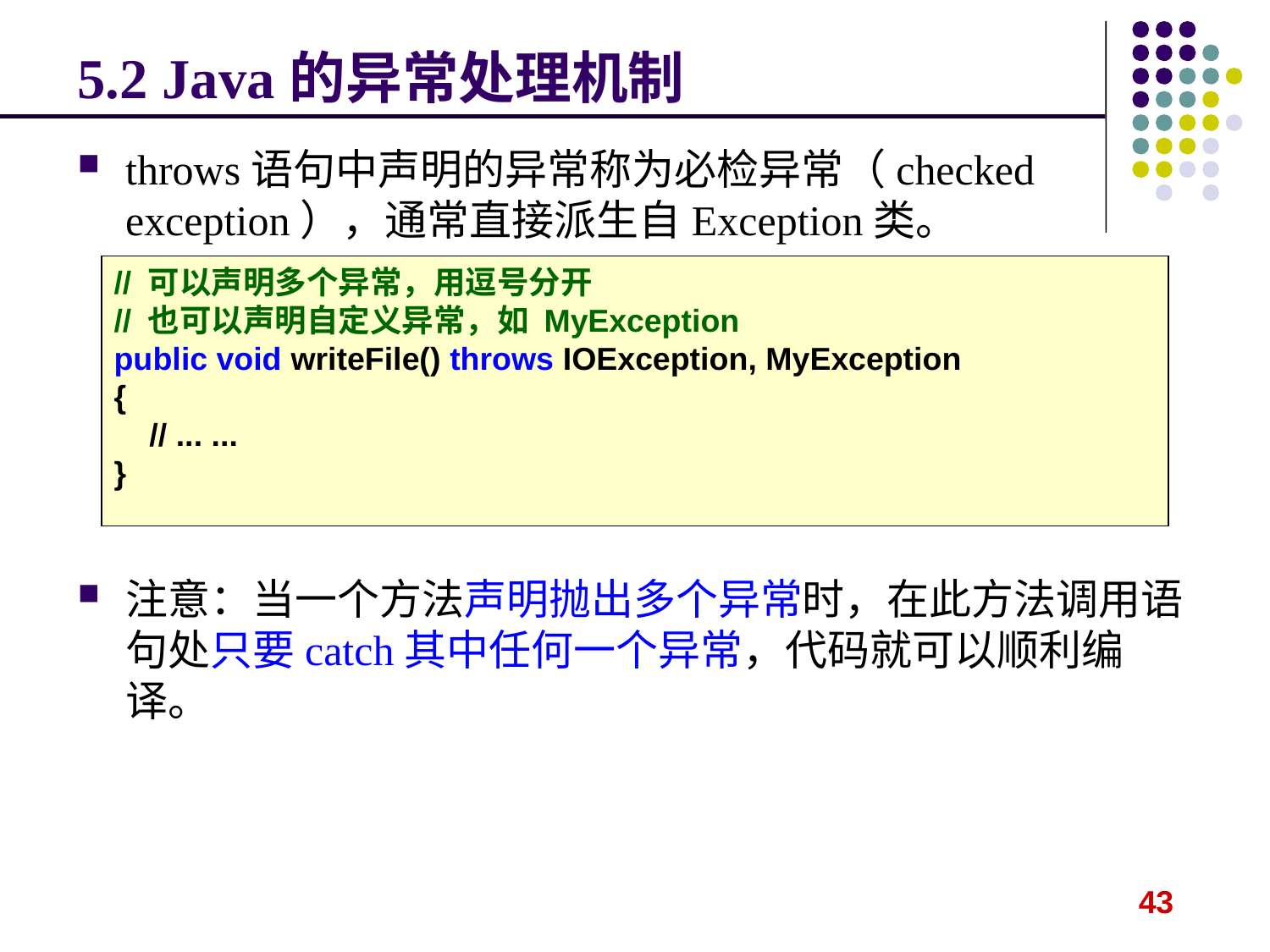

5.2 Java的异常处理机制
throws语句中声明的异常称为必检异常（checked exception），通常直接派生自Exception类。
// 可以声明多个异常，用逗号分开
// 也可以声明自定义异常，如 MyException
public void writeFile() throws IOException, MyException
{
    // ... ...
}

注意：当一个方法声明抛出多个异常时，在此方法调用语句处只要catch其中任何一个异常，代码就可以顺利编译。